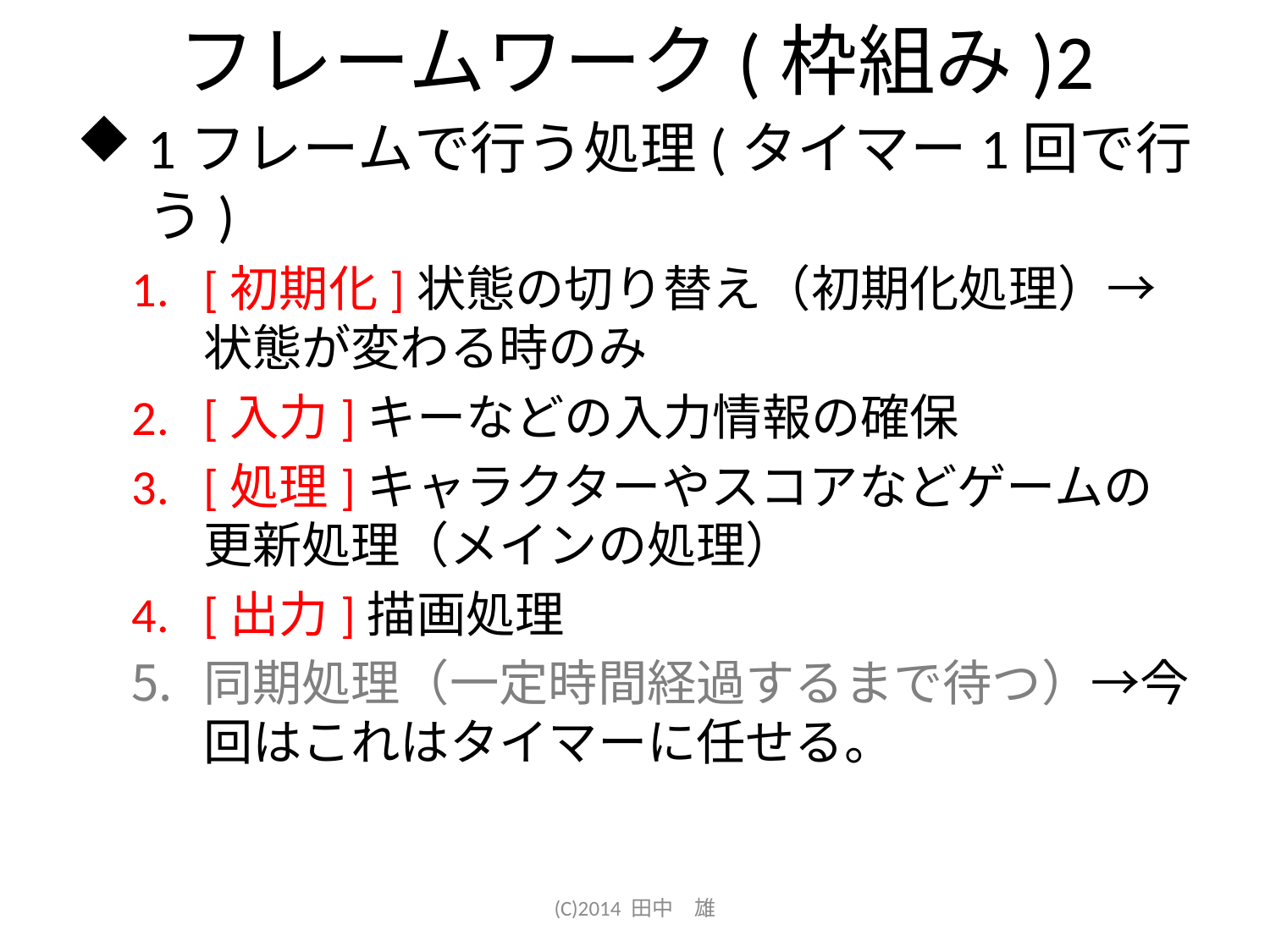

# フレームワーク(枠組み)2
1フレームで行う処理(タイマー1回で行う)
[初期化]状態の切り替え（初期化処理）→状態が変わる時のみ
[入力]キーなどの入力情報の確保
[処理]キャラクターやスコアなどゲームの更新処理（メインの処理）
[出力]描画処理
同期処理（一定時間経過するまで待つ）→今回はこれはタイマーに任せる。

(C)2014 田中　雄